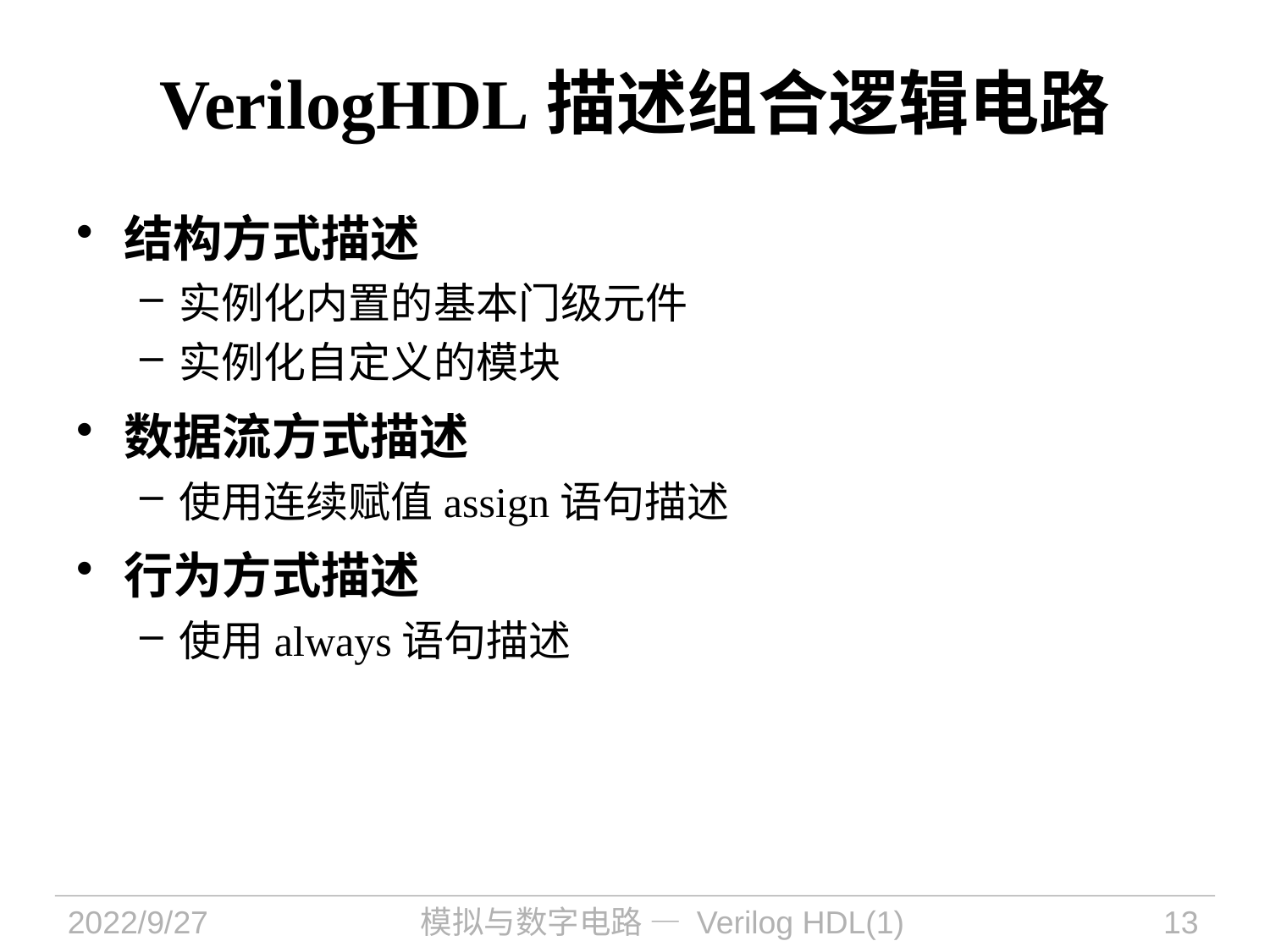

# VerilogHDL描述组合逻辑电路
结构方式描述
实例化内置的基本门级元件
实例化自定义的模块
数据流方式描述
使用连续赋值assign语句描述
行为方式描述
使用always语句描述
2022/9/27
模拟与数字电路 — Verilog HDL(1)
13